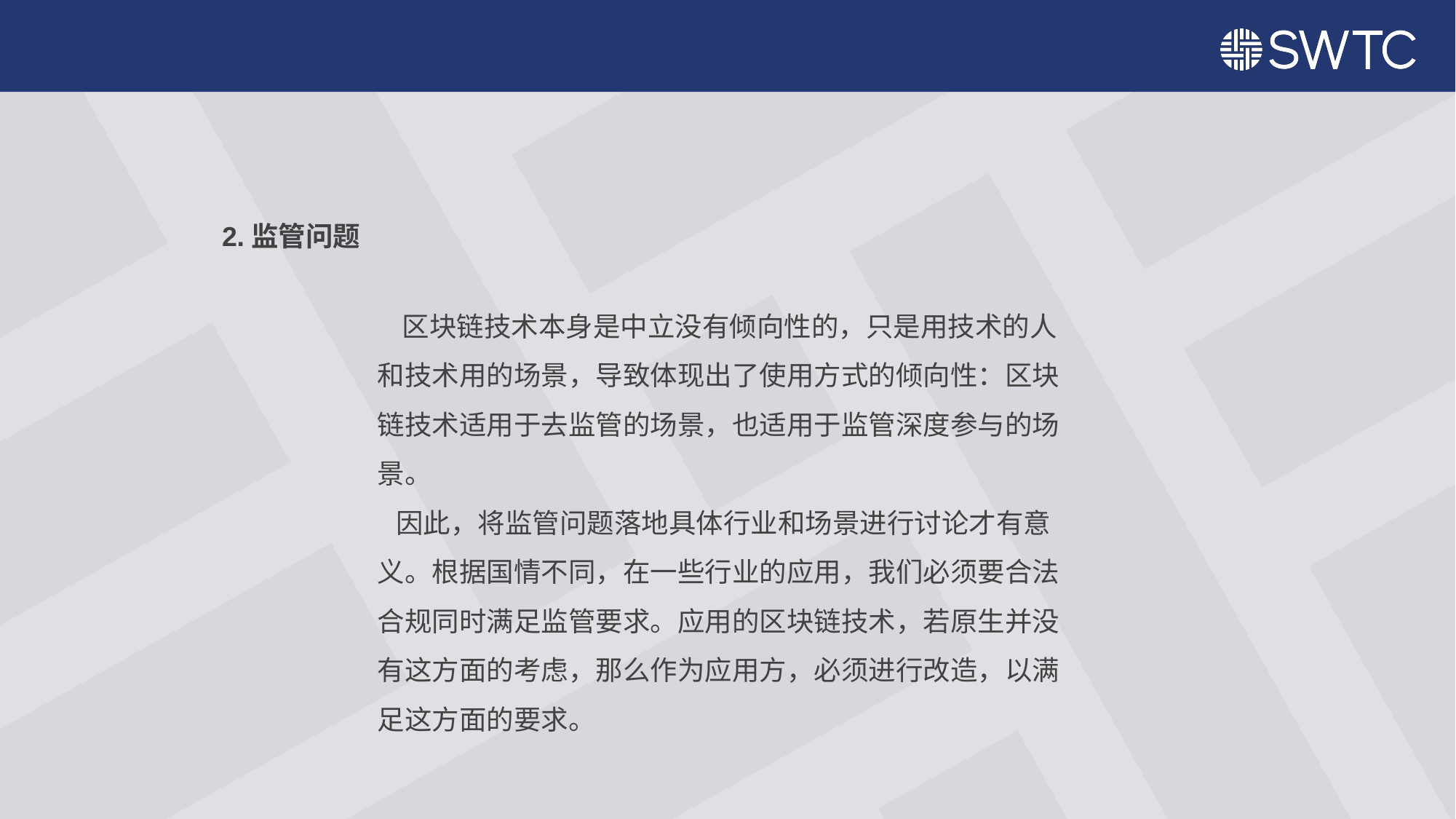

2.监管问题
   区块链技术本身是中立没有倾向性的，只是用技术的人和技术用的场景，导致体现出了使用方式的倾向性：区块链技术适用于去监管的场景，也适用于监管深度参与的场景。
  因此，将监管问题落地具体行业和场景进行讨论才有意义。根据国情不同，在一些行业的应用，我们必须要合法合规同时满足监管要求。应用的区块链技术，若原生并没有这方面的考虑，那么作为应用方，必须进行改造，以满足这方面的要求。